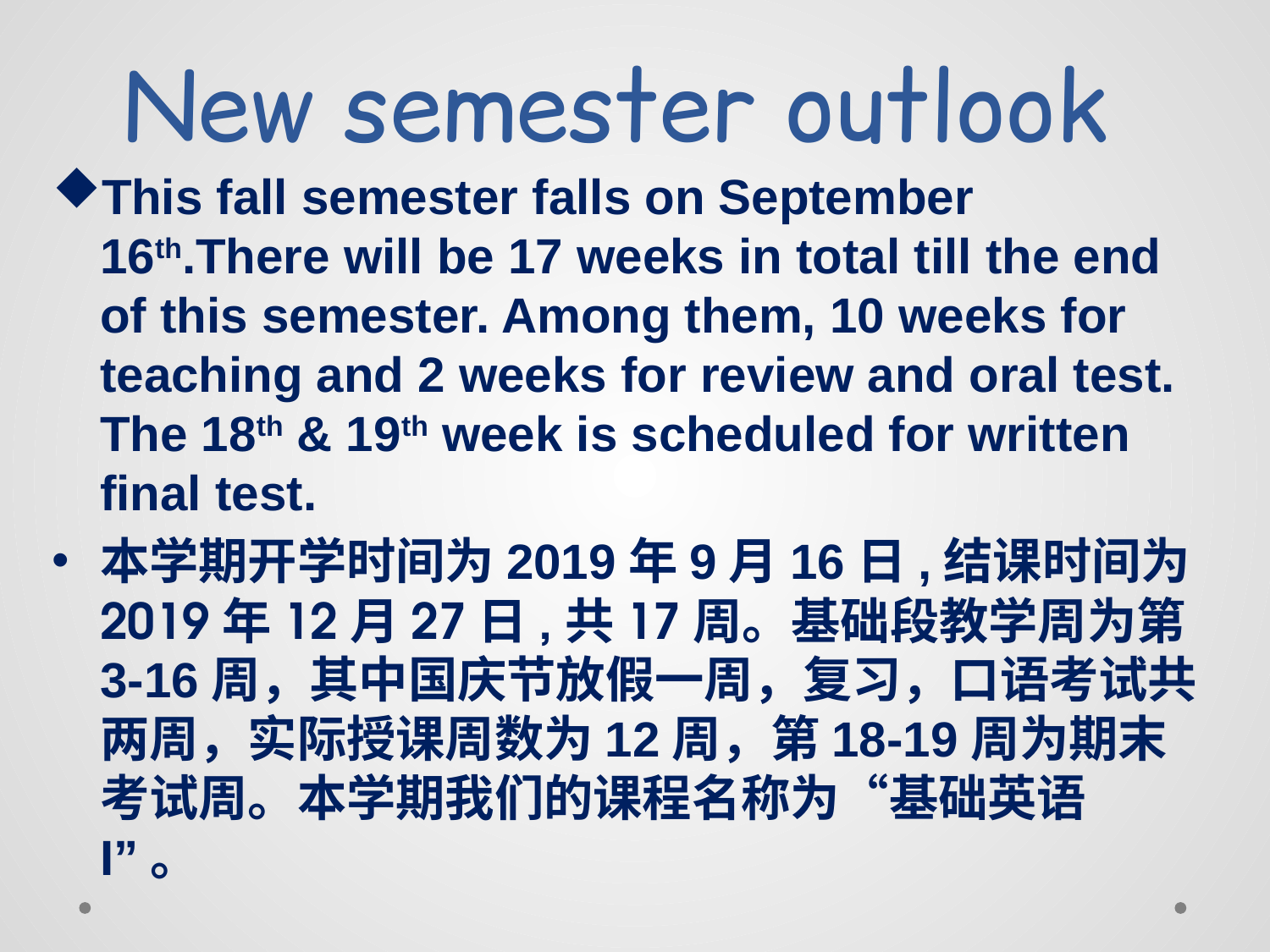

# New semester outlook
This fall semester falls on September 16th.There will be 17 weeks in total till the end of this semester. Among them, 10 weeks for teaching and 2 weeks for review and oral test. The 18th & 19th week is scheduled for written final test.
本学期开学时间为2019年9月16日,结课时间为2019年12月27日,共17周。基础段教学周为第3-16周，其中国庆节放假一周，复习，口语考试共两周，实际授课周数为12周，第18-19周为期末考试周。本学期我们的课程名称为“基础英语 I”。